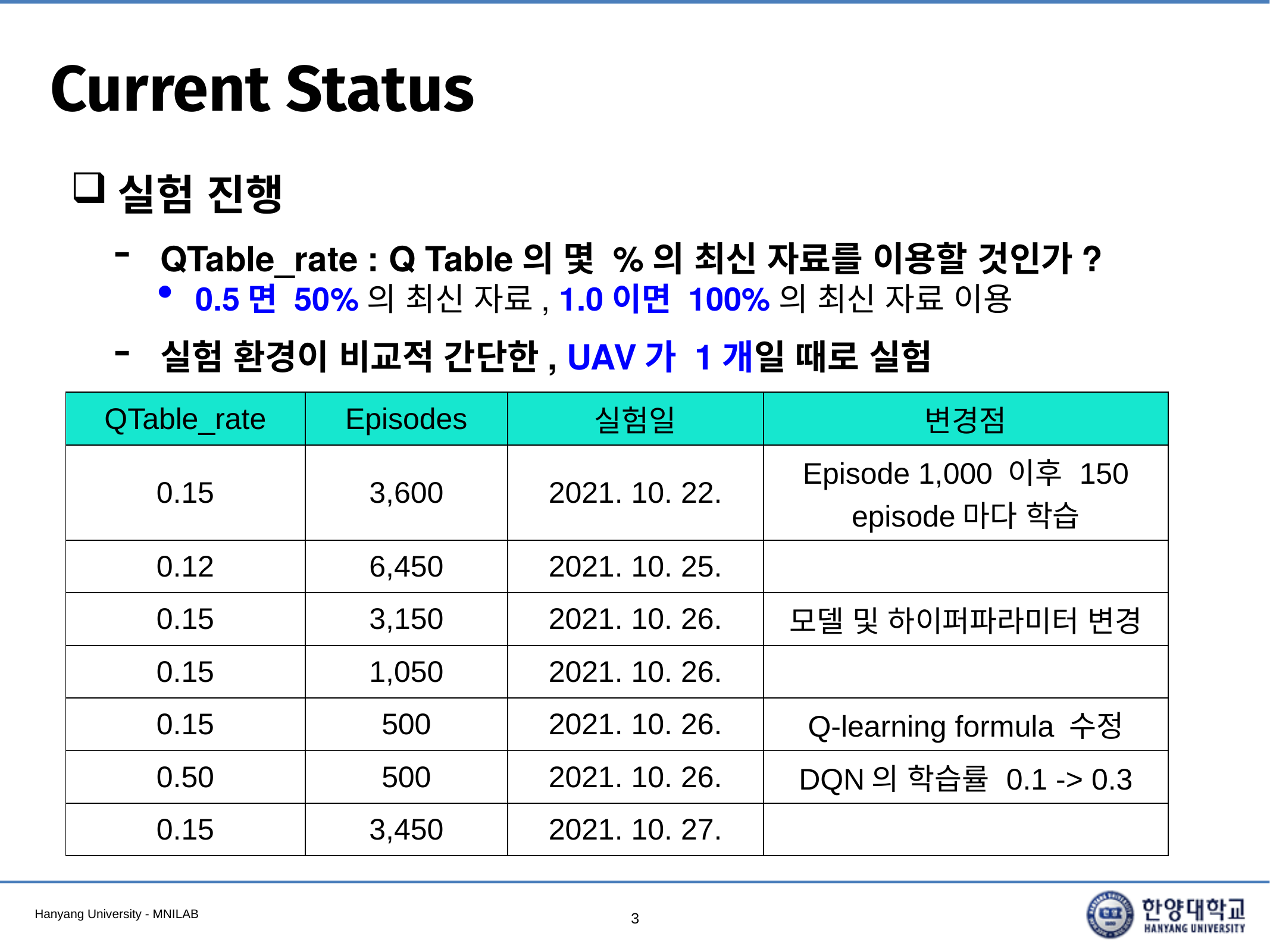

# Current Status
실험 진행
QTable_rate : Q Table의 몇 %의 최신 자료를 이용할 것인가?
0.5면 50%의 최신 자료, 1.0이면 100%의 최신 자료 이용
실험 환경이 비교적 간단한, UAV가 1개일 때로 실험
| QTable\_rate | Episodes | 실험일 | 변경점 |
| --- | --- | --- | --- |
| 0.15 | 3,600 | 2021. 10. 22. | Episode 1,000 이후 150 episode마다 학습 |
| 0.12 | 6,450 | 2021. 10. 25. |  |
| 0.15 | 3,150 | 2021. 10. 26. | 모델 및 하이퍼파라미터 변경 |
| 0.15 | 1,050 | 2021. 10. 26. |  |
| 0.15 | 500 | 2021. 10. 26. | Q-learning formula 수정 |
| 0.50 | 500 | 2021. 10. 26. | DQN의 학습률 0.1 -> 0.3 |
| 0.15 | 3,450 | 2021. 10. 27. |  |
3